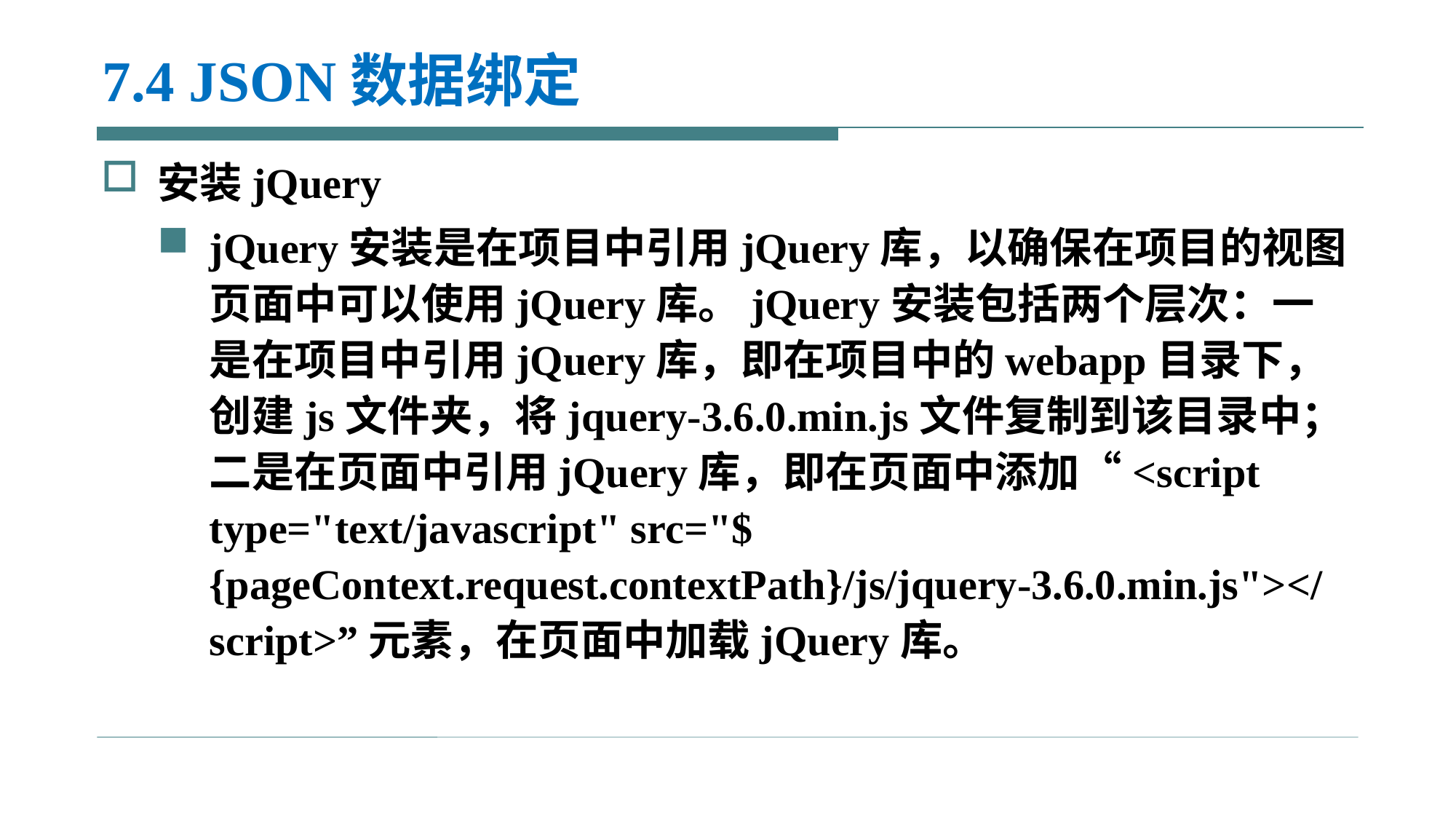

# 7.4 JSON数据绑定
安装jQuery
jQuery安装是在项目中引用jQuery库，以确保在项目的视图页面中可以使用jQuery库。jQuery安装包括两个层次：一是在项目中引用jQuery库，即在项目中的webapp目录下，创建js文件夹，将jquery-3.6.0.min.js文件复制到该目录中；二是在页面中引用jQuery库，即在页面中添加“<script type="text/javascript" src="${pageContext.request.contextPath}/js/jquery-3.6.0.min.js"></script>”元素，在页面中加载jQuery库。
20